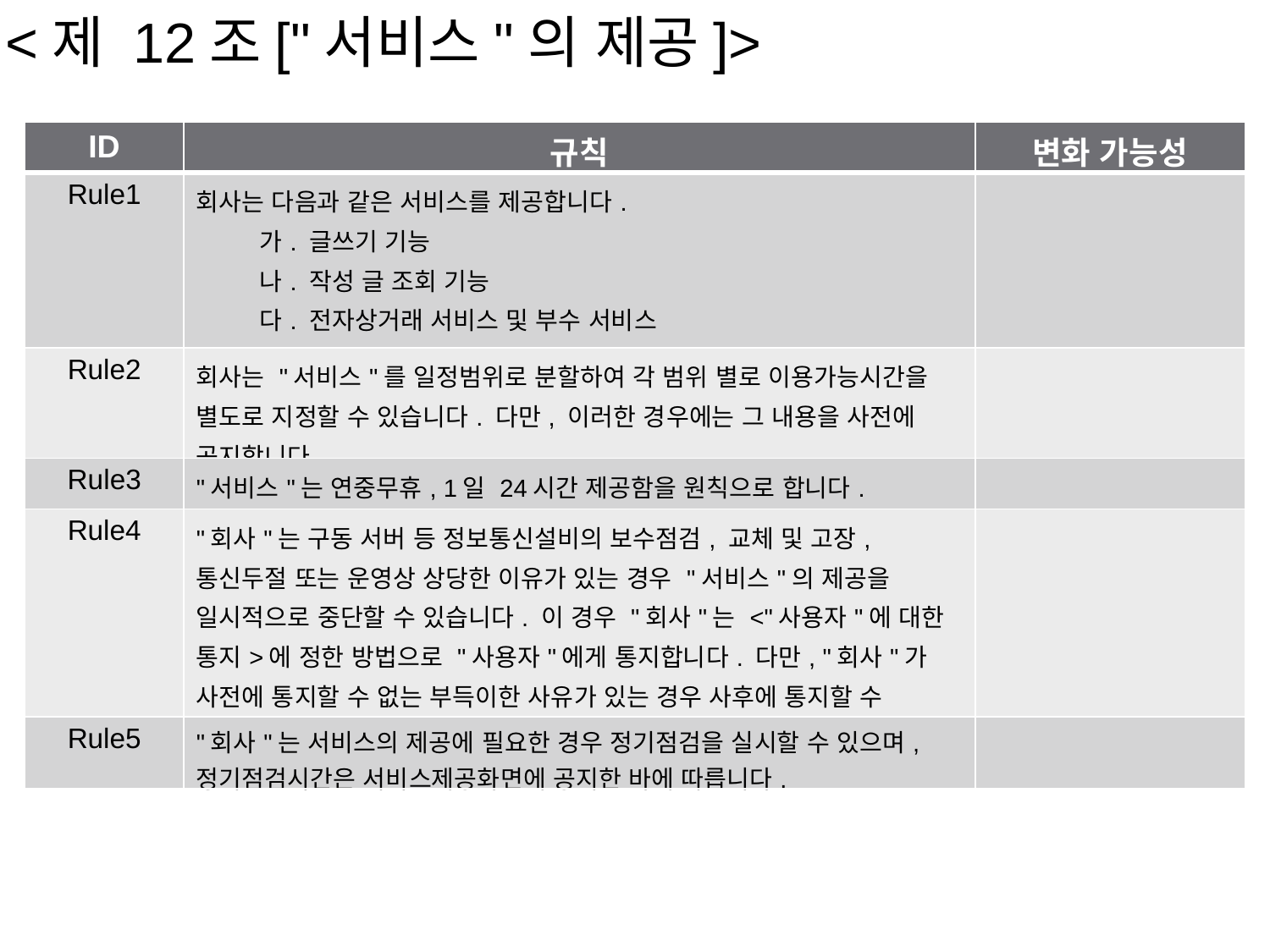

<제 12조["서비스"의 제공]>
| ID | 규칙 | 변화 가능성 |
| --- | --- | --- |
| Rule1 | 회사는 다음과 같은 서비스를 제공합니다. 가. 글쓰기 기능 나. 작성 글 조회 기능 다. 전자상거래 서비스 및 부수 서비스 라. 기타 추가 개발을 통해 사용자에게 제공하는 일체의 서비스 |  |
| Rule2 | 회사는 "서비스"를 일정범위로 분할하여 각 범위 별로 이용가능시간을 별도로 지정할 수 있습니다. 다만, 이러한 경우에는 그 내용을 사전에 공지합니다. |  |
| Rule3 | "서비스"는 연중무휴, 1일 24시간 제공함을 원칙으로 합니다. |  |
| Rule4 | "회사"는 구동 서버 등 정보통신설비의 보수점검, 교체 및 고장, 통신두절 또는 운영상 상당한 이유가 있는 경우 "서비스"의 제공을 일시적으로 중단할 수 있습니다. 이 경우 "회사"는 <"사용자"에 대한 통지>에 정한 방법으로 "사용자"에게 통지합니다. 다만, "회사"가 사전에 통지할 수 없는 부득이한 사유가 있는 경우 사후에 통지할 수 있습니다. |  |
| Rule5 | "회사"는 서비스의 제공에 필요한 경우 정기점검을 실시할 수 있으며, 정기점검시간은 서비스제공화면에 공지한 바에 따릅니다. |  |